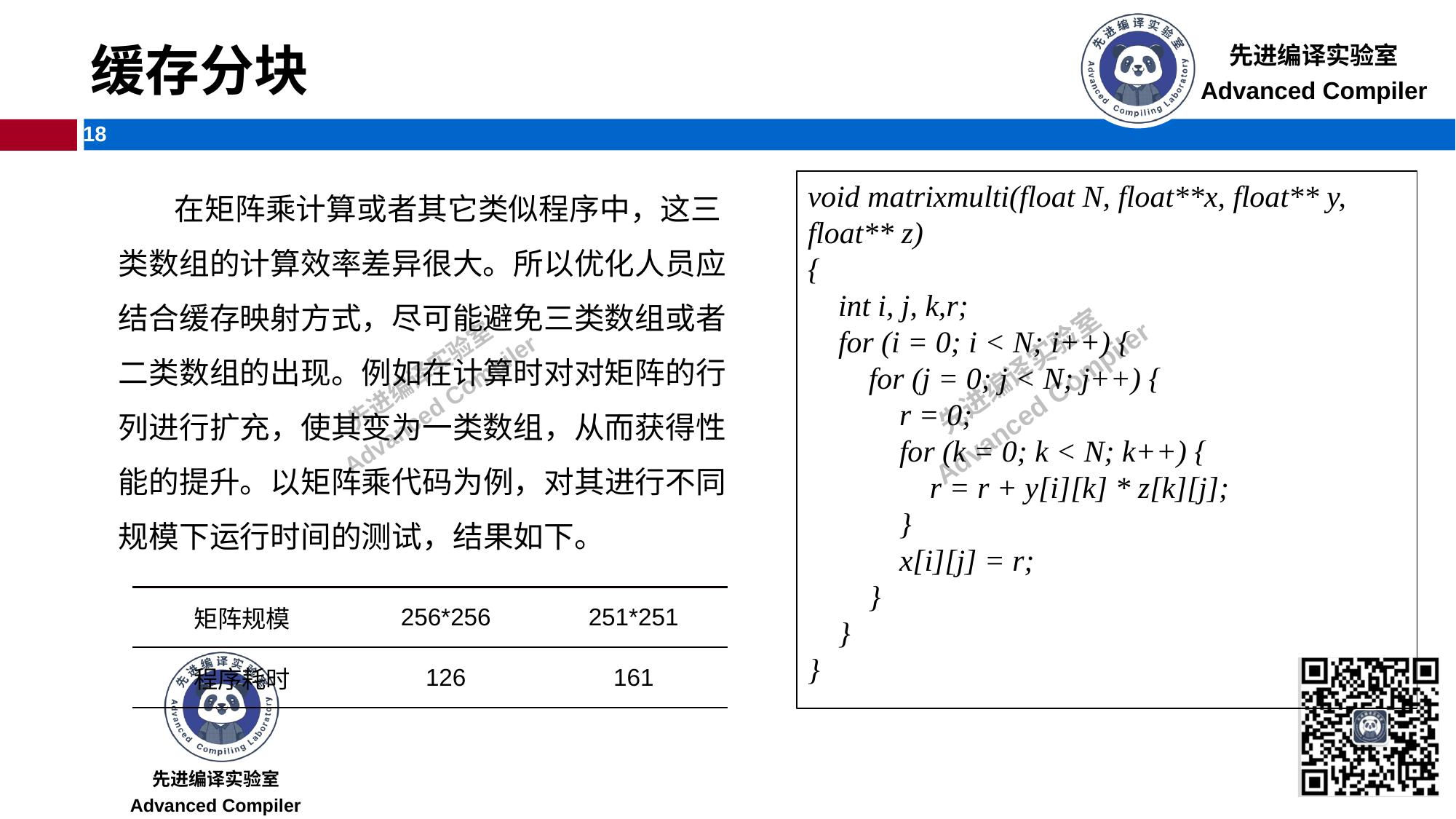

# 缓存分块
     在矩阵乘计算或者其它类似程序中，这三类数组的计算效率差异很大。所以优化人员应结合缓存映射方式，尽可能避免三类数组或者二类数组的出现。例如在计算时对对矩阵的行列进行扩充，使其变为一类数组，从而获得性能的提升。以矩阵乘代码为例，对其进行不同规模下运行时间的测试，结果如下。
void matrixmulti(float N, float**x, float** y, float** z)
{
    int i, j, k,r;
    for (i = 0; i < N; i++) {
        for (j = 0; j < N; j++) {
            r = 0;
            for (k = 0; k < N; k++) {
                r = r + y[i][k] * z[k][j];
            }
            x[i][j] = r;
        }
    }
}
| 矩阵规模 | 256\*256 | 251\*251 |
| --- | --- | --- |
| 程序耗时 | 126 | 161 |